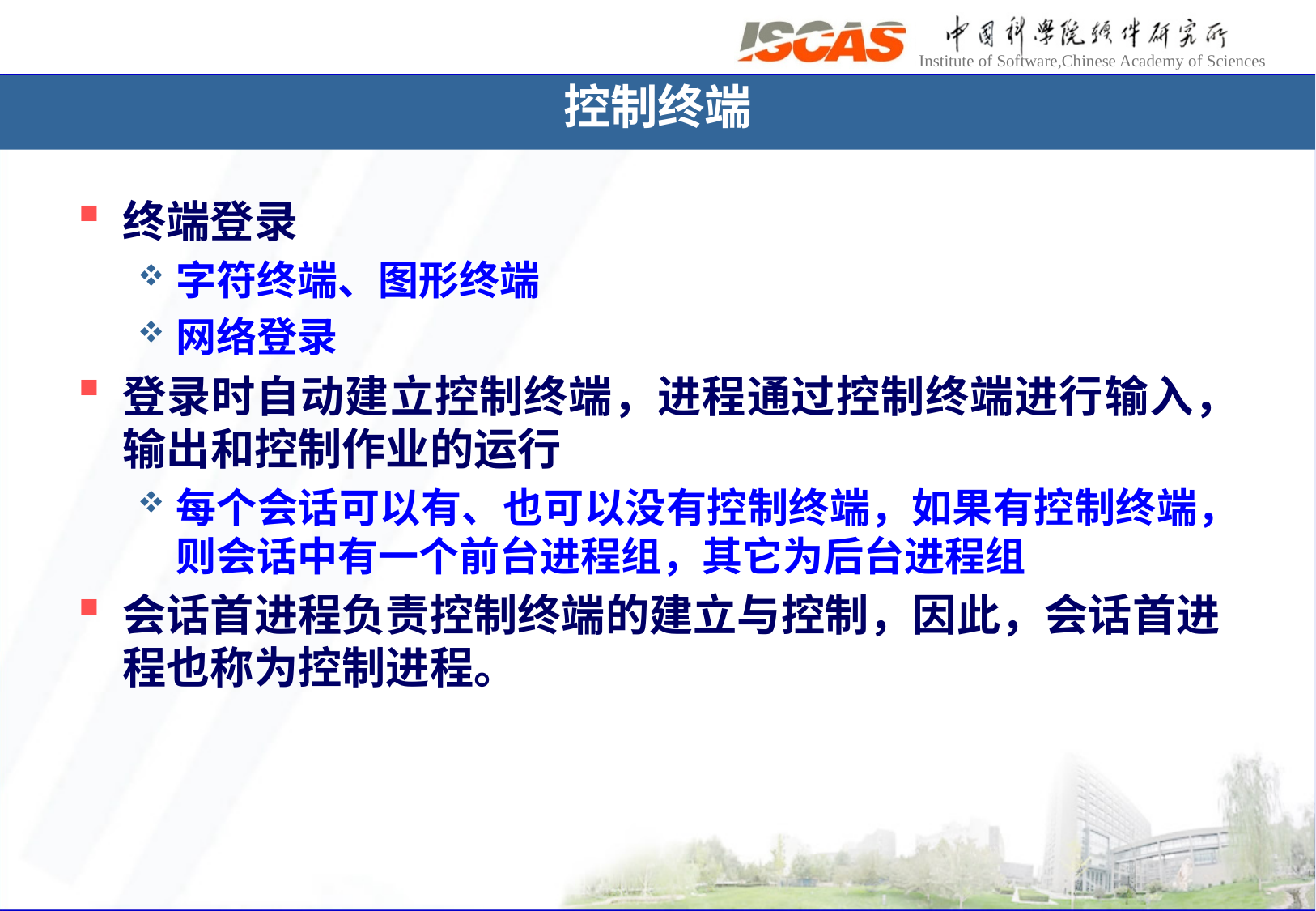

# 控制终端
终端登录
字符终端、图形终端
网络登录
登录时自动建立控制终端，进程通过控制终端进行输入，输出和控制作业的运行
每个会话可以有、也可以没有控制终端，如果有控制终端，则会话中有一个前台进程组，其它为后台进程组
会话首进程负责控制终端的建立与控制，因此，会话首进程也称为控制进程。